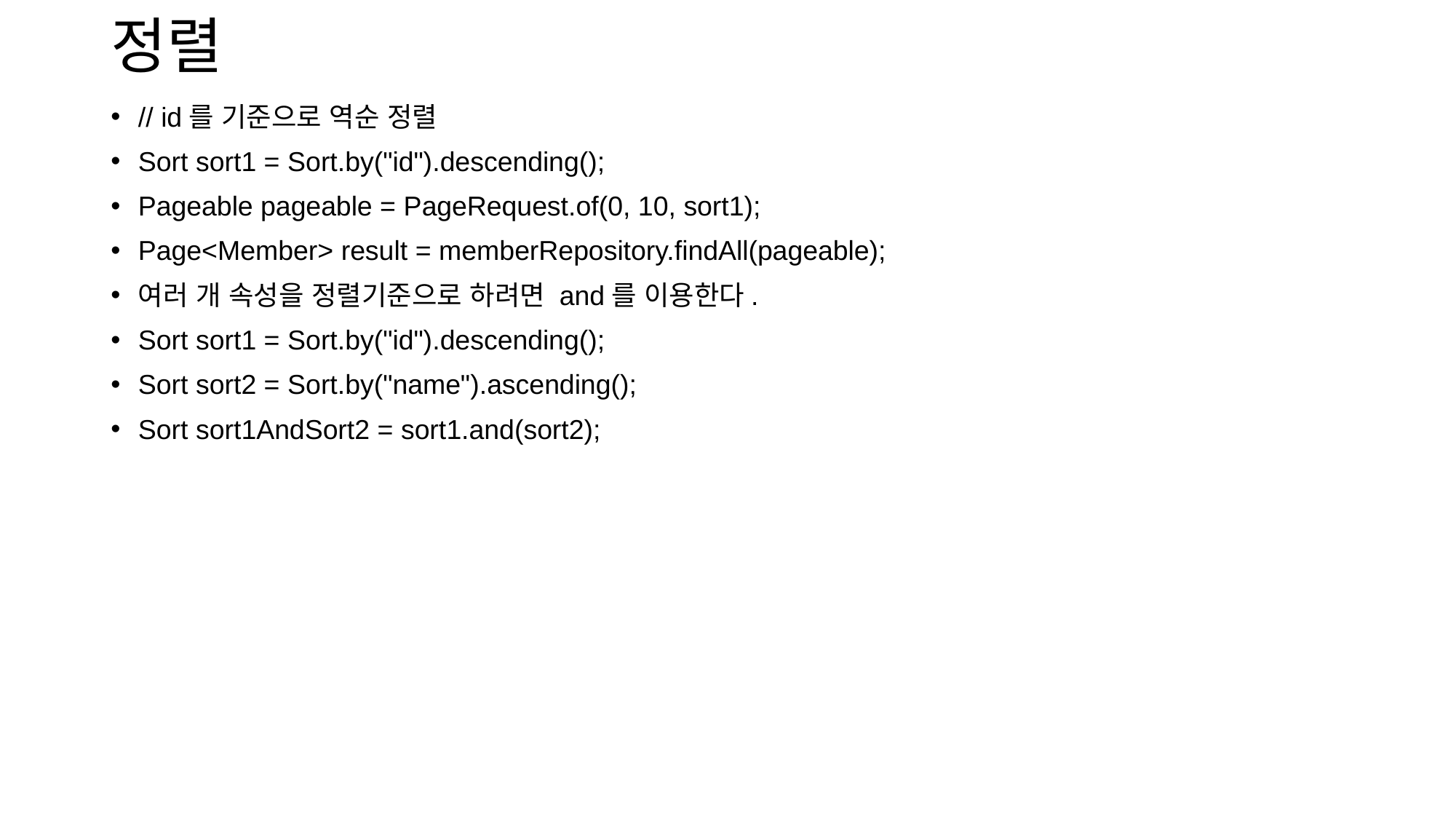

# 정렬
// id를 기준으로 역순 정렬
Sort sort1 = Sort.by("id").descending();
Pageable pageable = PageRequest.of(0, 10, sort1);
Page<Member> result = memberRepository.findAll(pageable);
여러 개 속성을 정렬기준으로 하려면 and를 이용한다.
Sort sort1 = Sort.by("id").descending();
Sort sort2 = Sort.by("name").ascending();
Sort sort1AndSort2 = sort1.and(sort2);